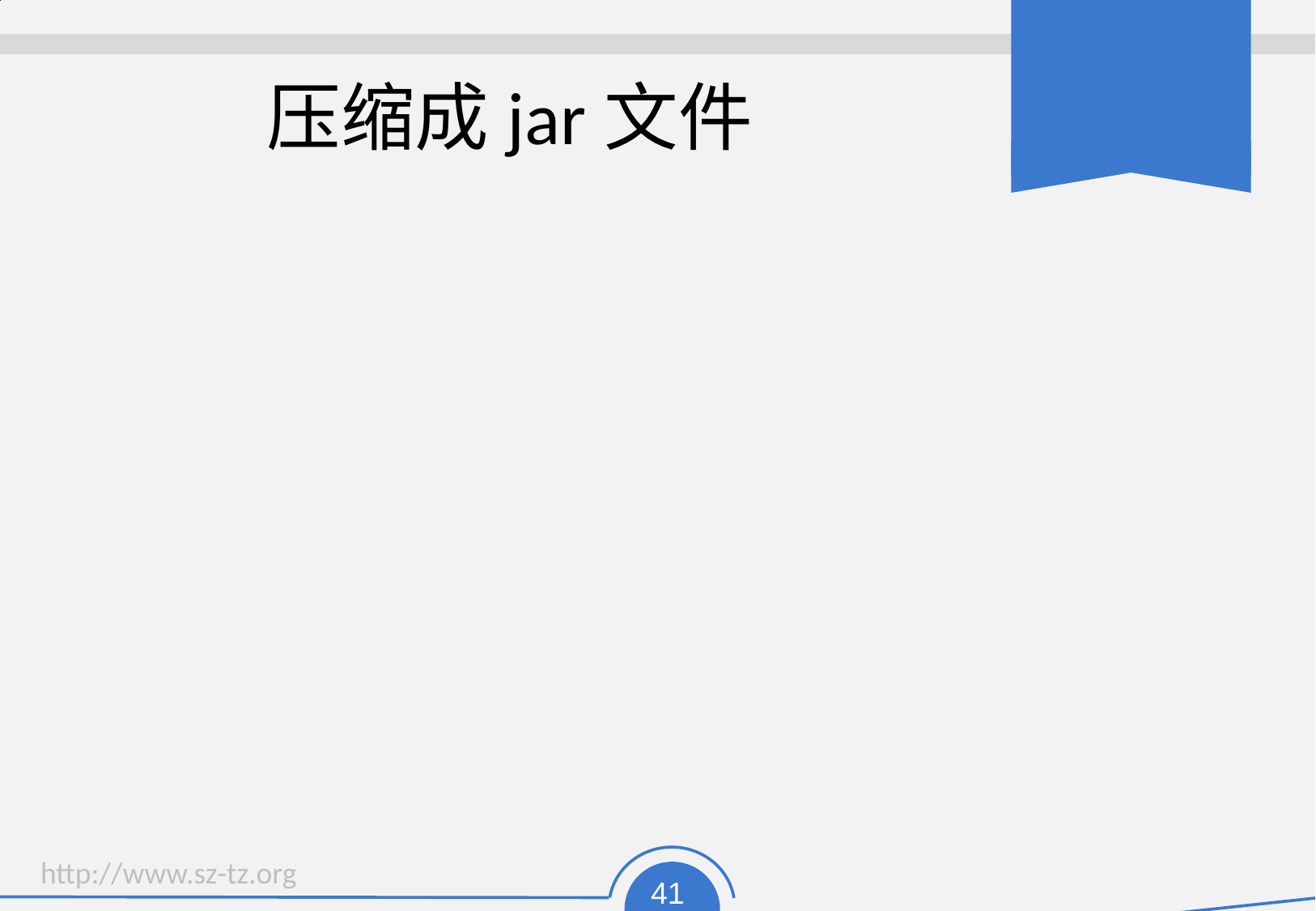

# 压缩成jar文件
在java中可以将生成的字节码文件按照生成目录的结构压缩
成jar文件方便使用
压缩命令：
   Jar  -cvf    first.jar    a
 解压命令：
  jar  -xvf    first.jar
运行jar 文件中的程序:
 java   -classpath  first.jar   a.b.c.HelloWorld